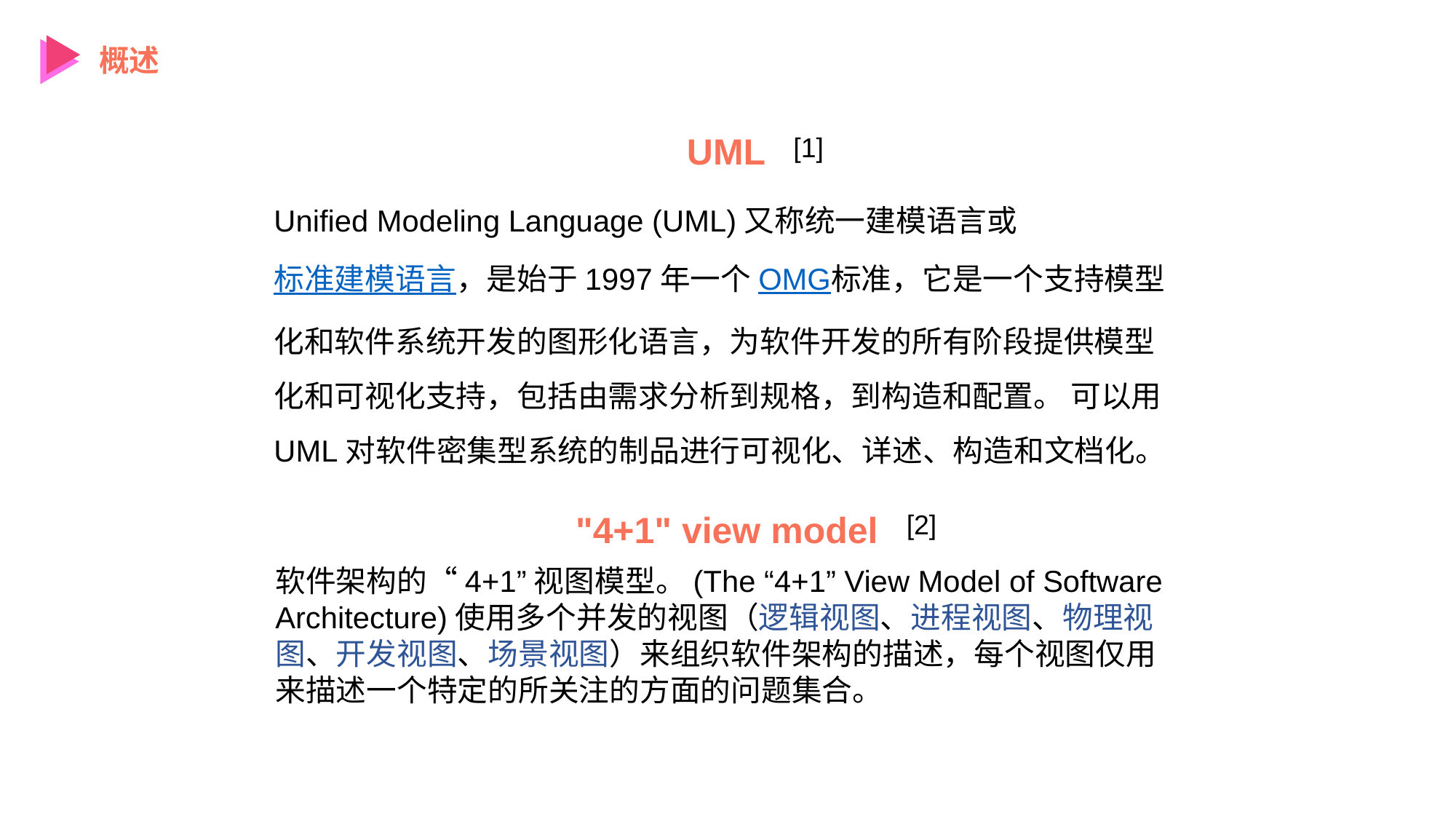

概述
UML
[1]
Unified Modeling Language (UML)又称统一建模语言或标准建模语言，是始于1997年一个OMG标准，它是一个支持模型化和软件系统开发的图形化语言，为软件开发的所有阶段提供模型化和可视化支持，包括由需求分析到规格，到构造和配置。 可以用UML对软件密集型系统的制品进行可视化、详述、构造和文档化。
"4+1" view model
[2]
软件架构的“4+1”视图模型。(The “4+1” View Model of Software Architecture)使用多个并发的视图（逻辑视图、进程视图、物理视图、开发视图、场景视图）来组织软件架构的描述，每个视图仅用来描述一个特定的所关注的方面的问题集合。